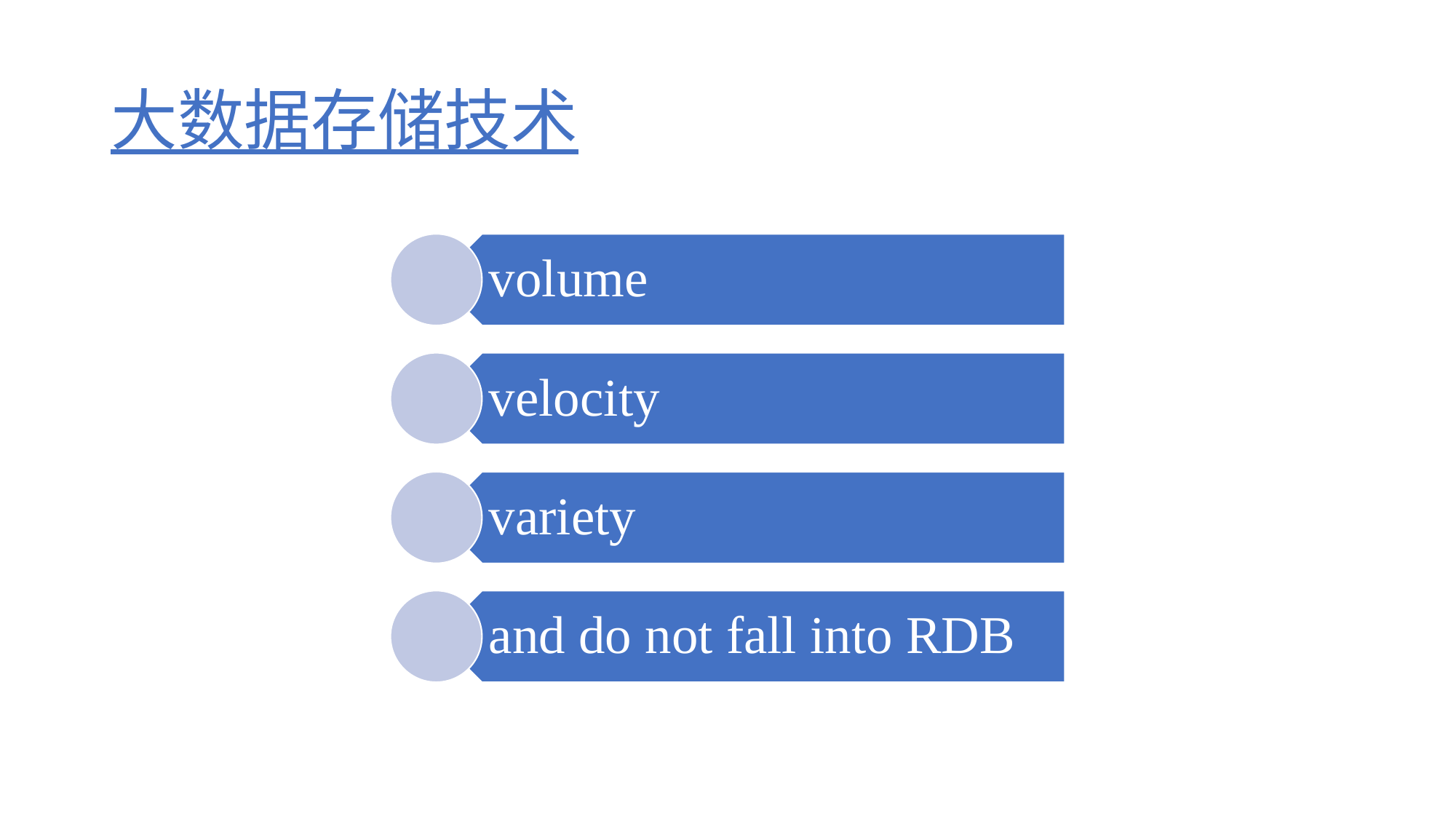

# 大数据存储技术
volume
velocity
variety
and do not fall into RDB